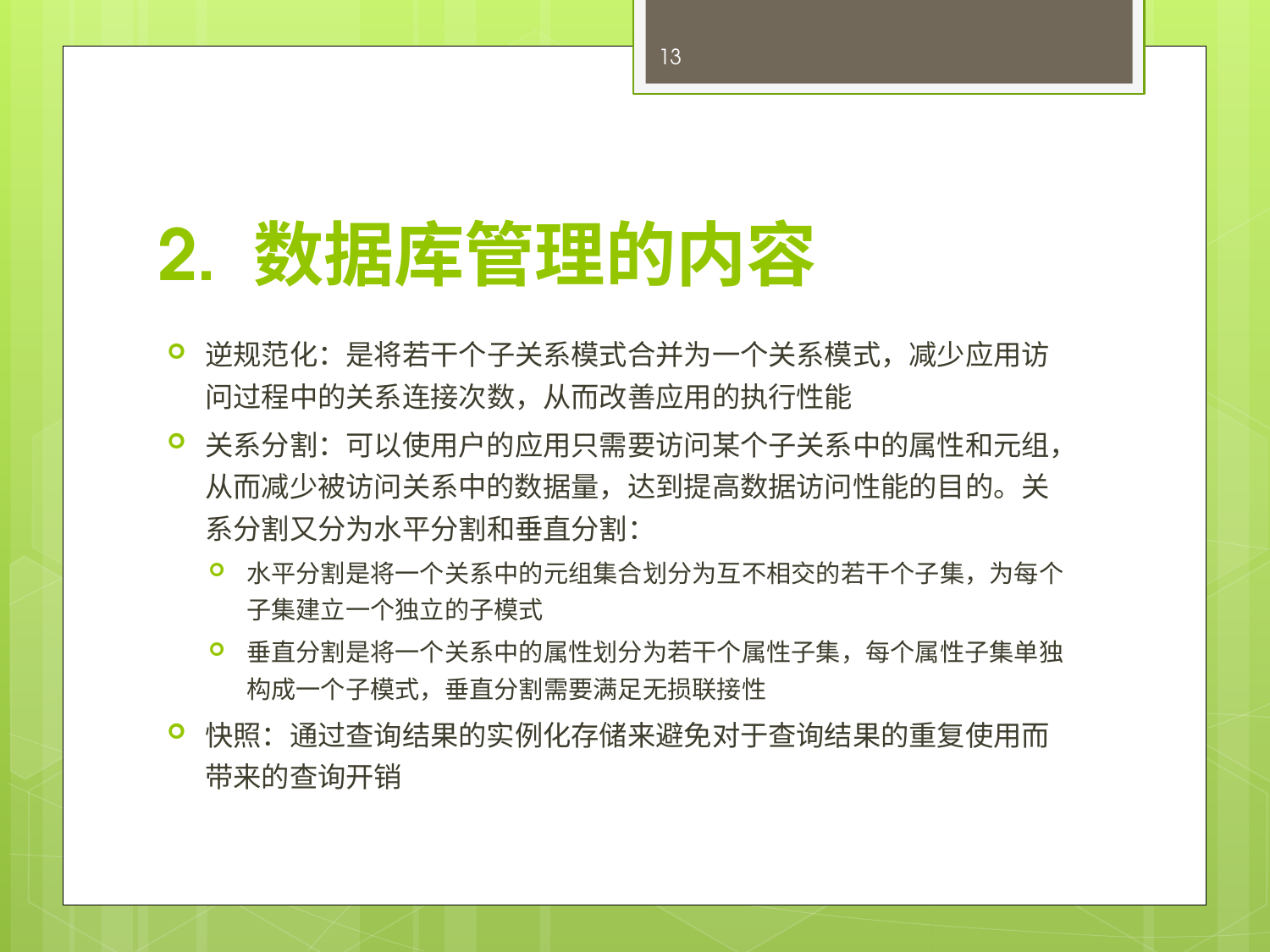

13
# 2. 数据库管理的内容
逆规范化：是将若干个子关系模式合并为一个关系模式，减少应用访问过程中的关系连接次数，从而改善应用的执行性能
关系分割：可以使用户的应用只需要访问某个子关系中的属性和元组，从而减少被访问关系中的数据量，达到提高数据访问性能的目的。关系分割又分为水平分割和垂直分割：
水平分割是将一个关系中的元组集合划分为互不相交的若干个子集，为每个子集建立一个独立的子模式
垂直分割是将一个关系中的属性划分为若干个属性子集，每个属性子集单独构成一个子模式，垂直分割需要满足无损联接性
快照：通过查询结果的实例化存储来避免对于查询结果的重复使用而带来的查询开销